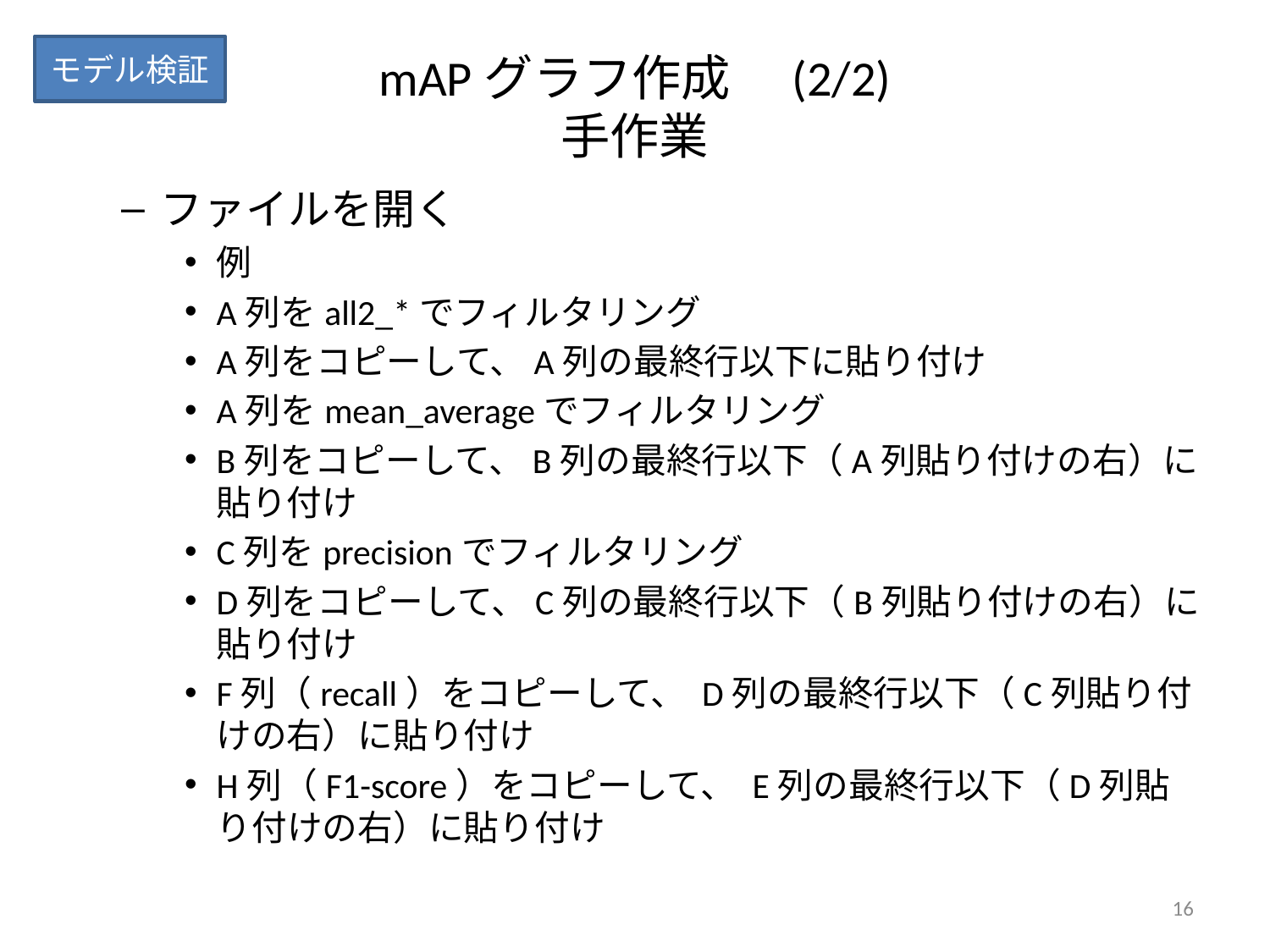

# mAPグラフ作成　(2/2) 手作業
モデル検証
ファイルを開く
例
A列をall2_*でフィルタリング
A列をコピーして、A列の最終行以下に貼り付け
A列をmean_averageでフィルタリング
B列をコピーして、B列の最終行以下（A列貼り付けの右）に貼り付け
C列をprecisionでフィルタリング
D列をコピーして、C列の最終行以下（B列貼り付けの右）に貼り付け
F列（recall）をコピーして、 D列の最終行以下（C列貼り付けの右）に貼り付け
H列（F1-score）をコピーして、 E列の最終行以下（D列貼り付けの右）に貼り付け

16